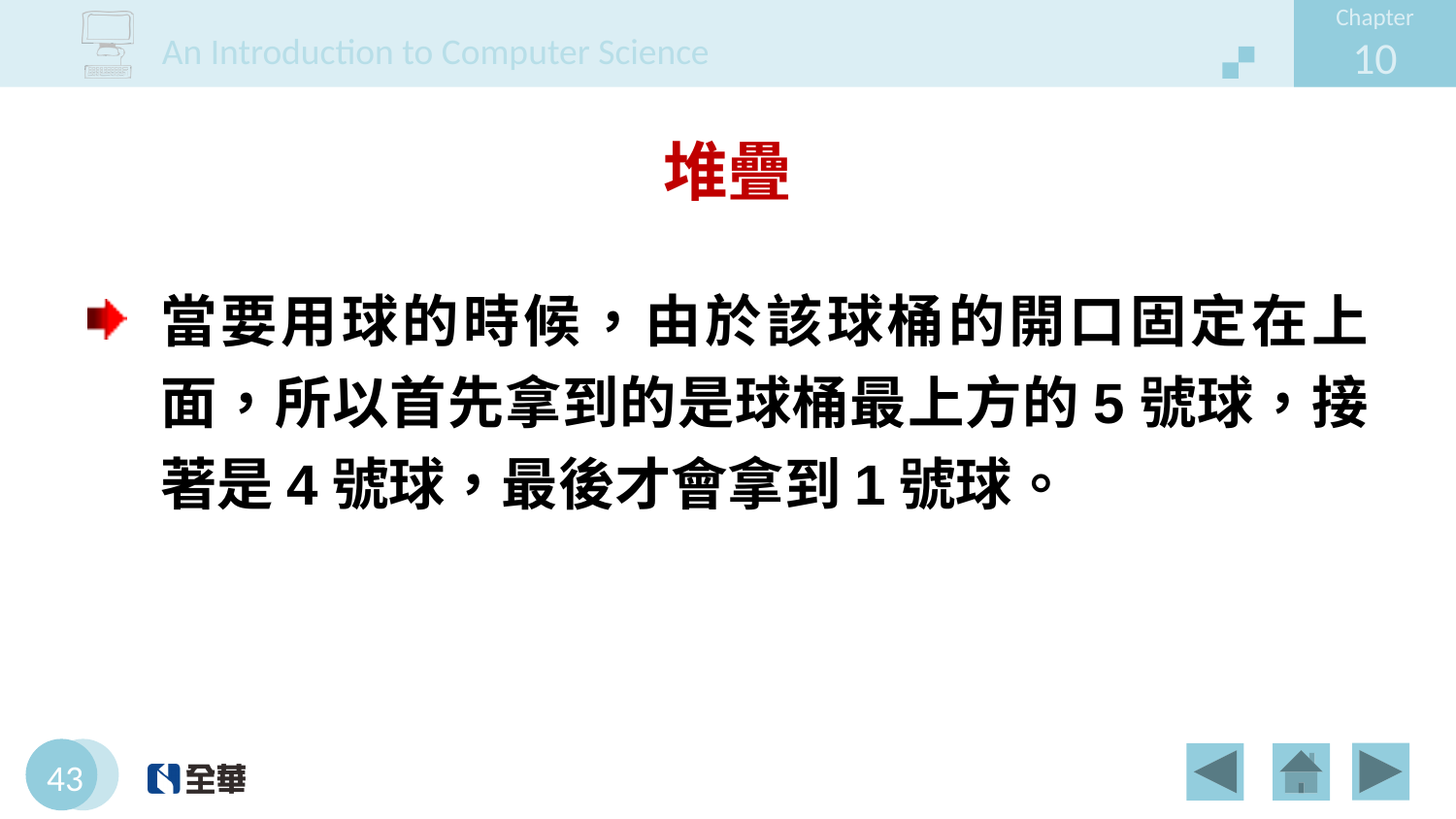

# 堆疊
當要用球的時候，由於該球桶的開口固定在上面，所以首先拿到的是球桶最上方的5號球，接著是4號球，最後才會拿到1號球。